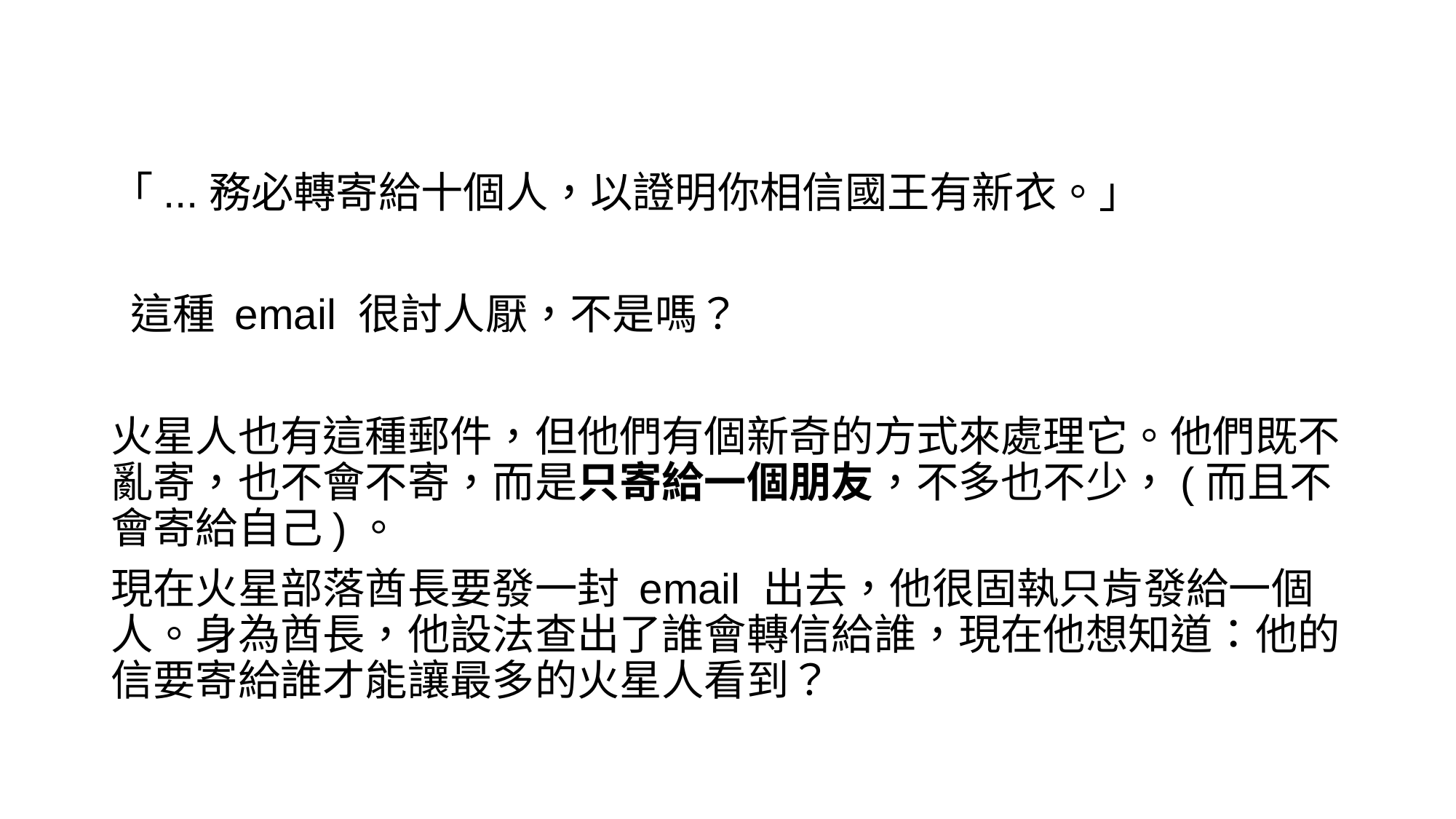

「...務必轉寄給十個人，以證明你相信國王有新衣。」

 這種 email 很討人厭，不是嗎？

火星人也有這種郵件，但他們有個新奇的方式來處理它。他們既不亂寄，也不會不寄，而是只寄給一個朋友，不多也不少，(而且不會寄給自己)。
現在火星部落酋長要發一封 email 出去，他很固執只肯發給一個人。身為酋長，他設法查出了誰會轉信給誰，現在他想知道：他的信要寄給誰才能讓最多的火星人看到？